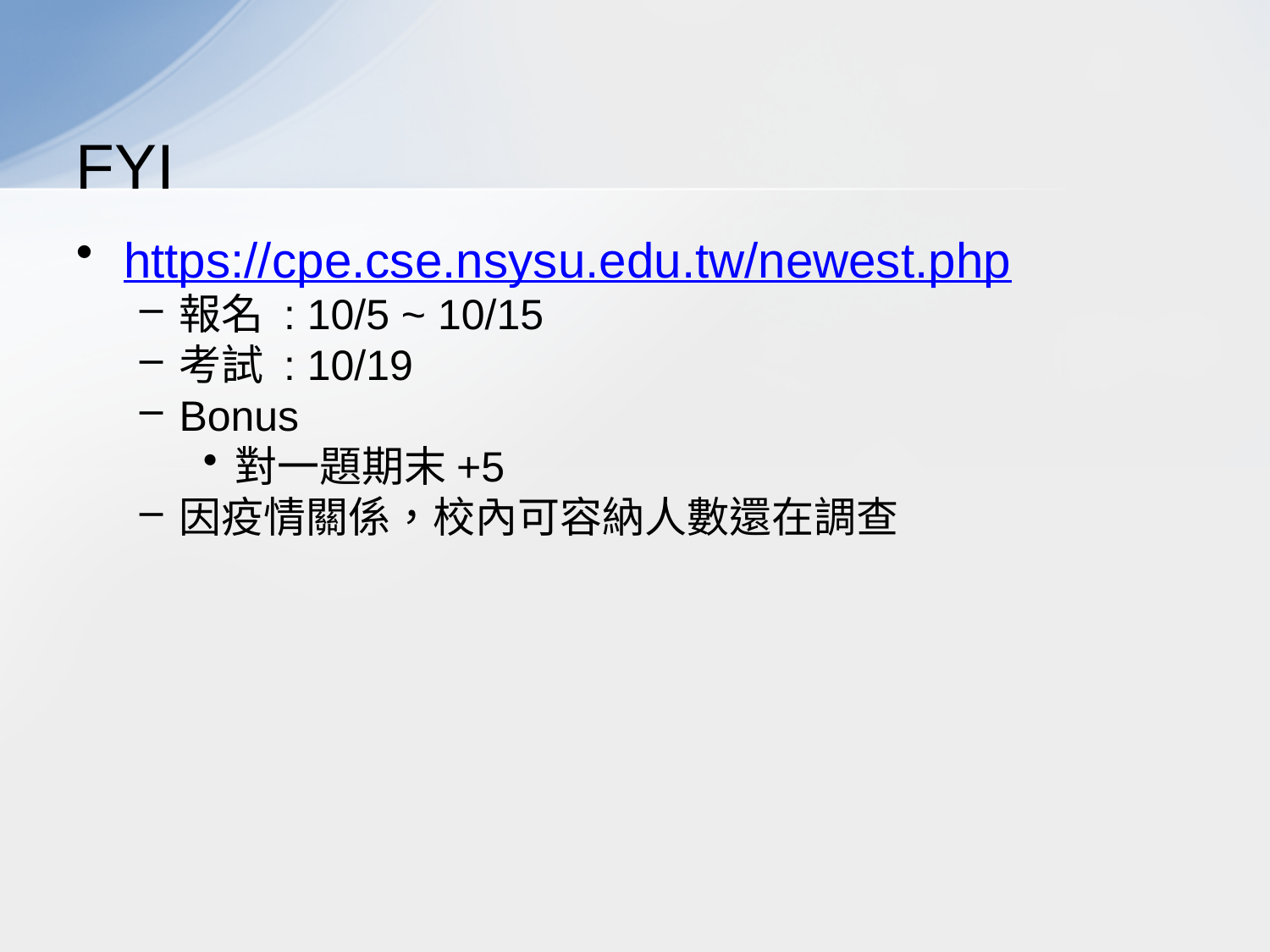

# FYI
https://cpe.cse.nsysu.edu.tw/newest.php
報名 : 10/5 ~ 10/15
考試 : 10/19
Bonus
對一題期末+5
因疫情關係，校內可容納人數還在調查